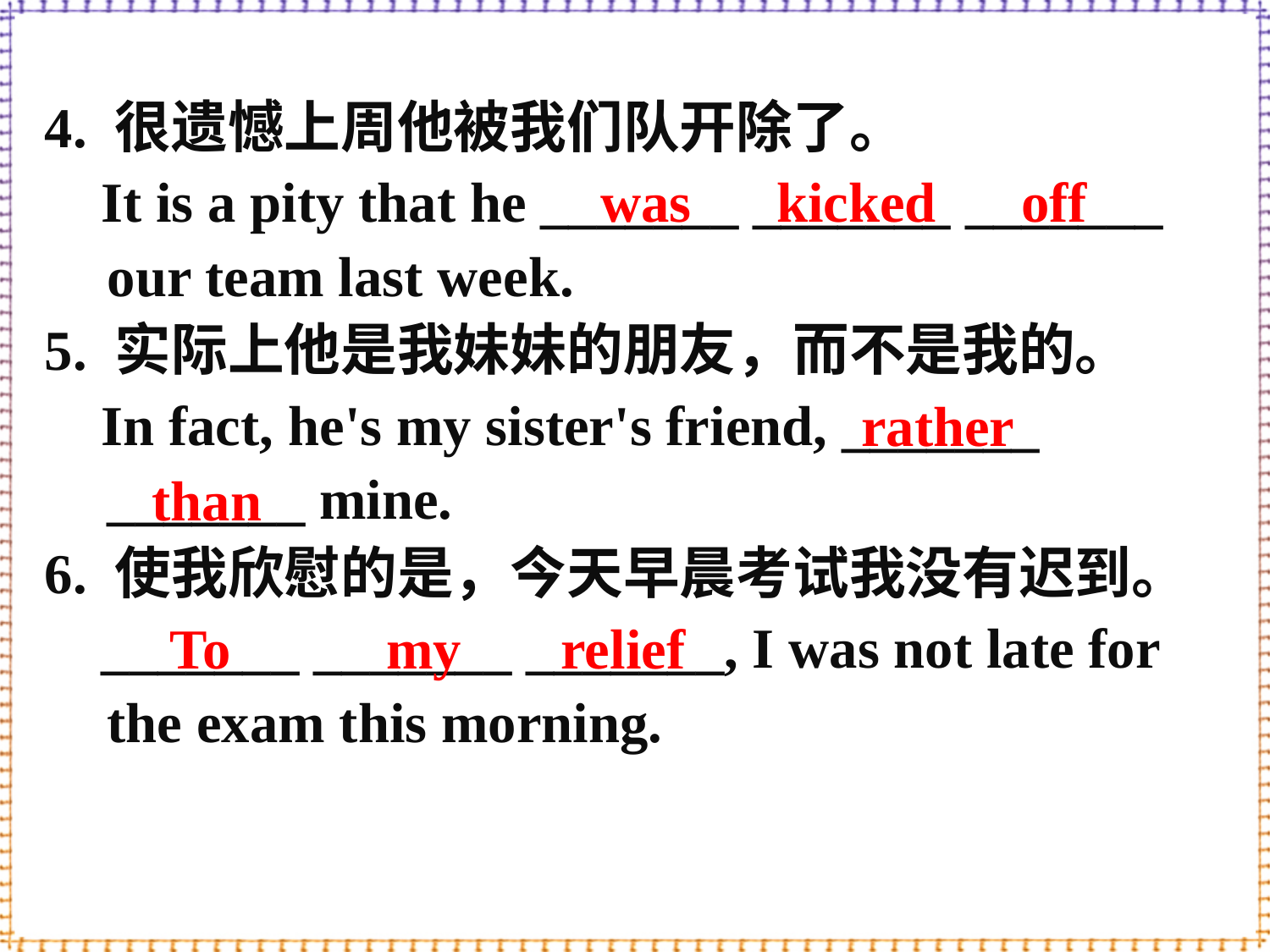

4. 很遗憾上周他被我们队开除了。
    It is a pity that he _______ _______ _______ our team last week.
5. 实际上他是我妹妹的朋友，而不是我的。
    In fact, he's my sister's friend, _______ _______ mine.
6. 使我欣慰的是，今天早晨考试我没有迟到。
    _______ _______ _______, I was not late for the exam this morning.
was      kicked      off
                                                  rather
than
To           my       relief